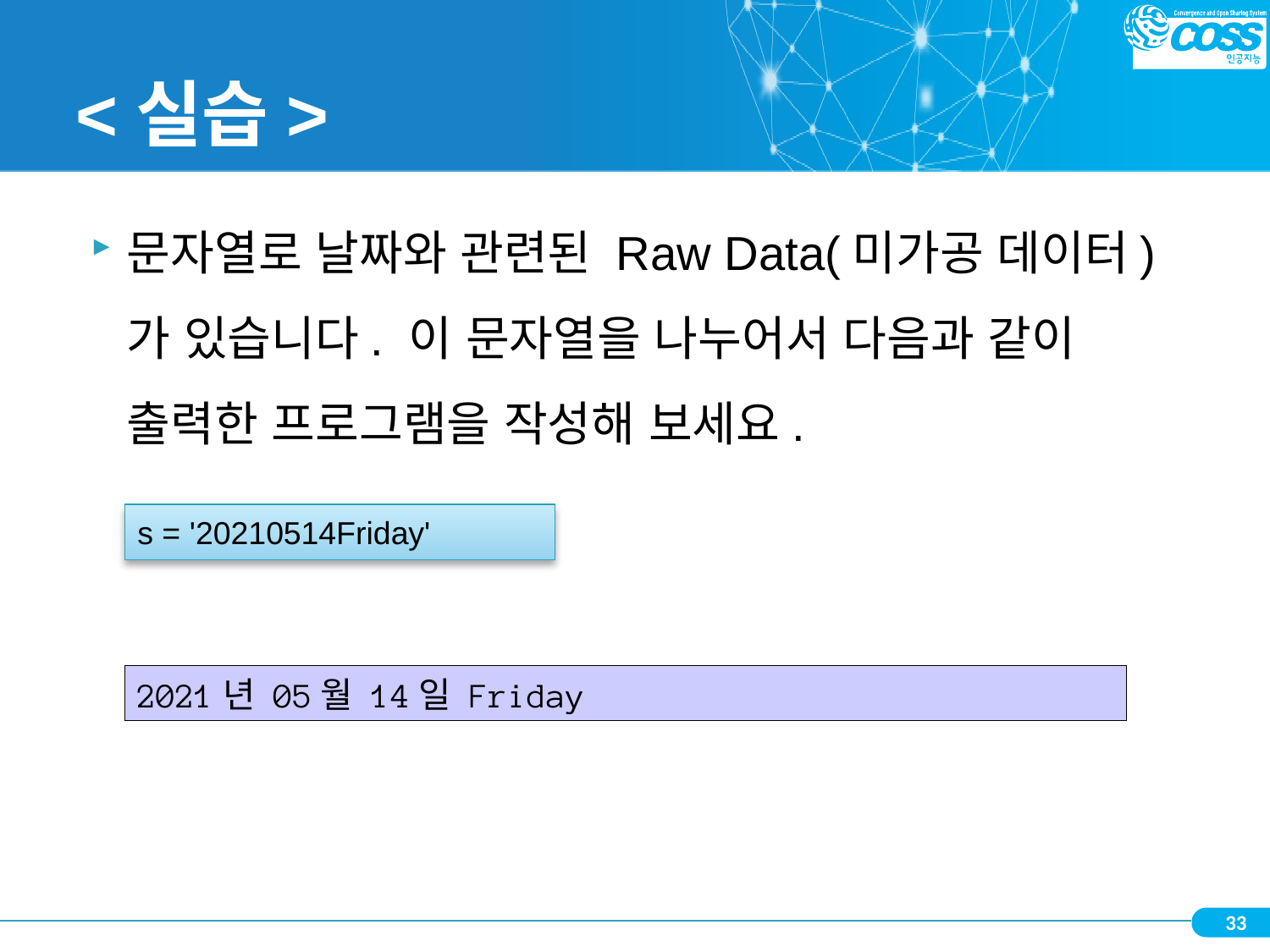

# <실습>
문자열로 날짜와 관련된 Raw Data(미가공 데이터)가 있습니다. 이 문자열을 나누어서 다음과 같이 출력한 프로그램을 작성해 보세요.

s = '20210514Friday'
2021년 05월 14일 Friday